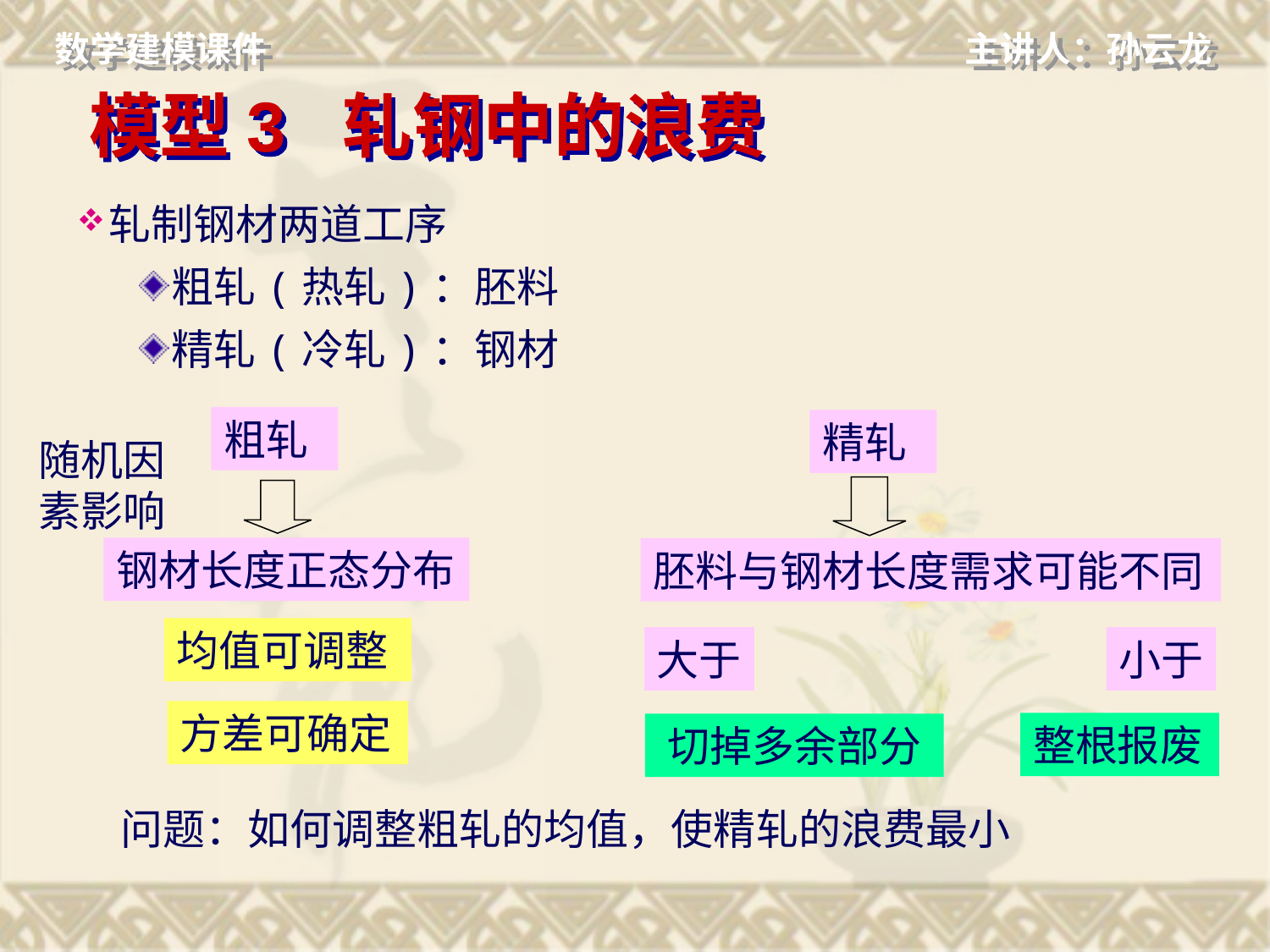

# 模型3  轧钢中的浪费
轧制钢材两道工序
粗轧(热轧)：胚料
精轧(冷轧)：钢材
粗轧
精轧
随机因素影响

钢材长度正态分布
胚料与钢材长度需求可能不同
均值可调整
大于
小于
方差可确定
整根报废
切掉多余部分
问题：如何调整粗轧的均值，使精轧的浪费最小